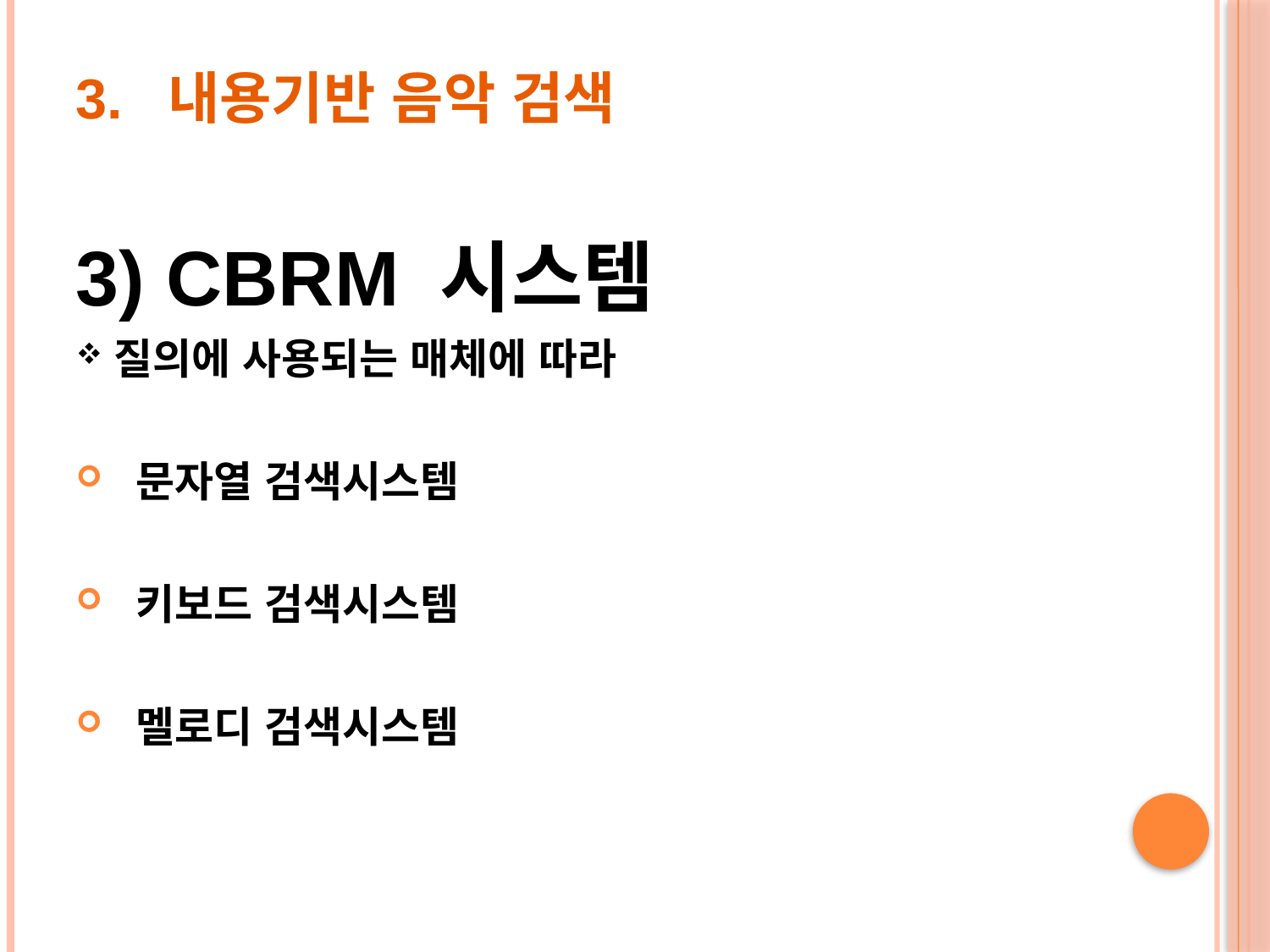

# 3.  내용기반 음악 검색
3) CBRM 시스템
질의에 사용되는 매체에 따라

 문자열 검색시스템

 키보드 검색시스템

 멜로디 검색시스템